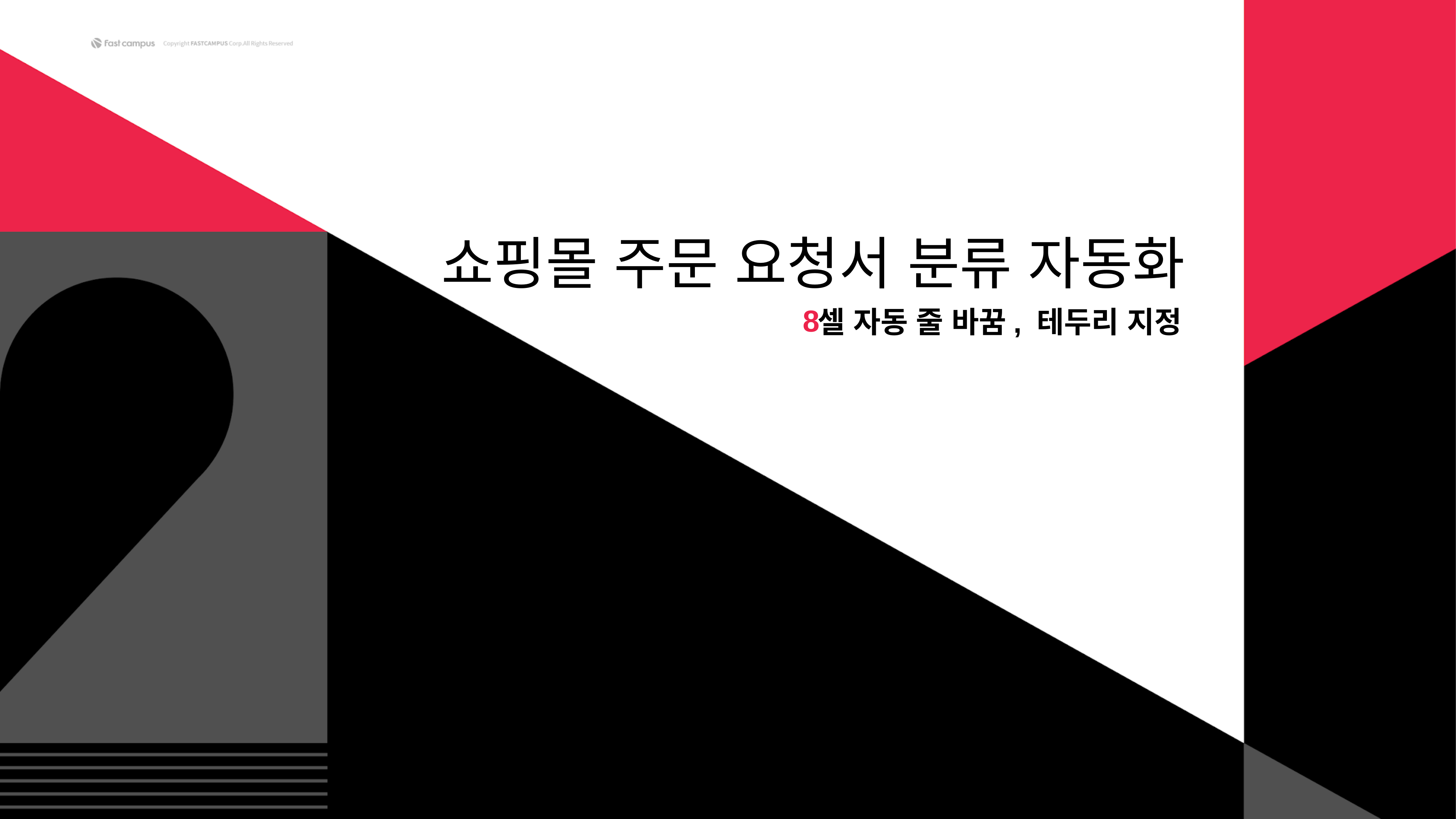

# 쇼핑몰 주문 요청서 분류 자동화
8
셀 자동 줄 바꿈, 테두리 지정